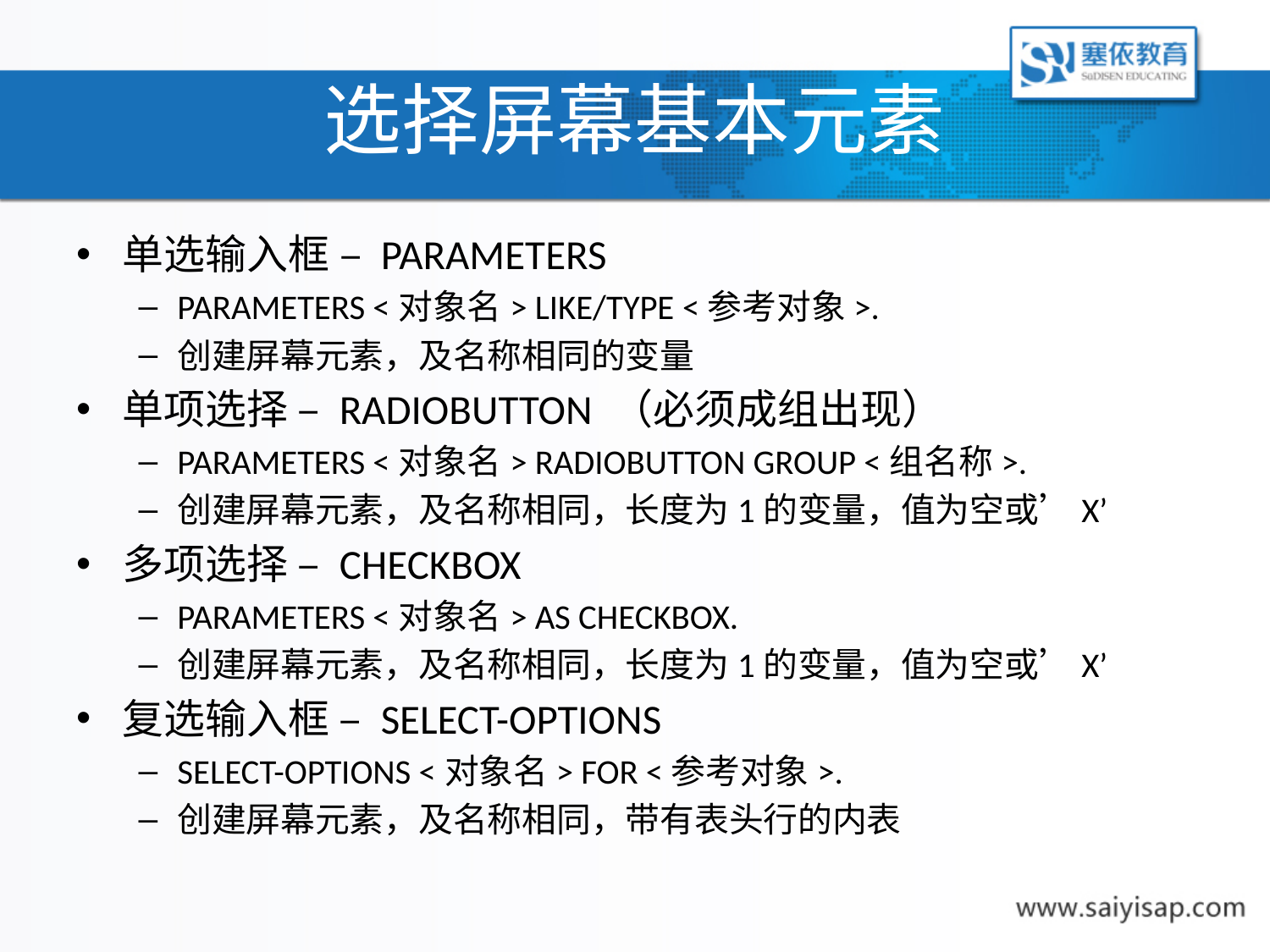

# 选择屏幕基本元素
单选输入框 – PARAMETERS
PARAMETERS <对象名> LIKE/TYPE <参考对象>.
创建屏幕元素，及名称相同的变量
单项选择 – RADIOBUTTON （必须成组出现）
PARAMETERS <对象名> RADIOBUTTON GROUP <组名称>.
创建屏幕元素，及名称相同，长度为1的变量，值为空或’X’
多项选择 – CHECKBOX
PARAMETERS <对象名> AS CHECKBOX.
创建屏幕元素，及名称相同，长度为1的变量，值为空或’X’
复选输入框 – SELECT-OPTIONS
SELECT-OPTIONS <对象名> FOR <参考对象>.
创建屏幕元素，及名称相同，带有表头行的内表